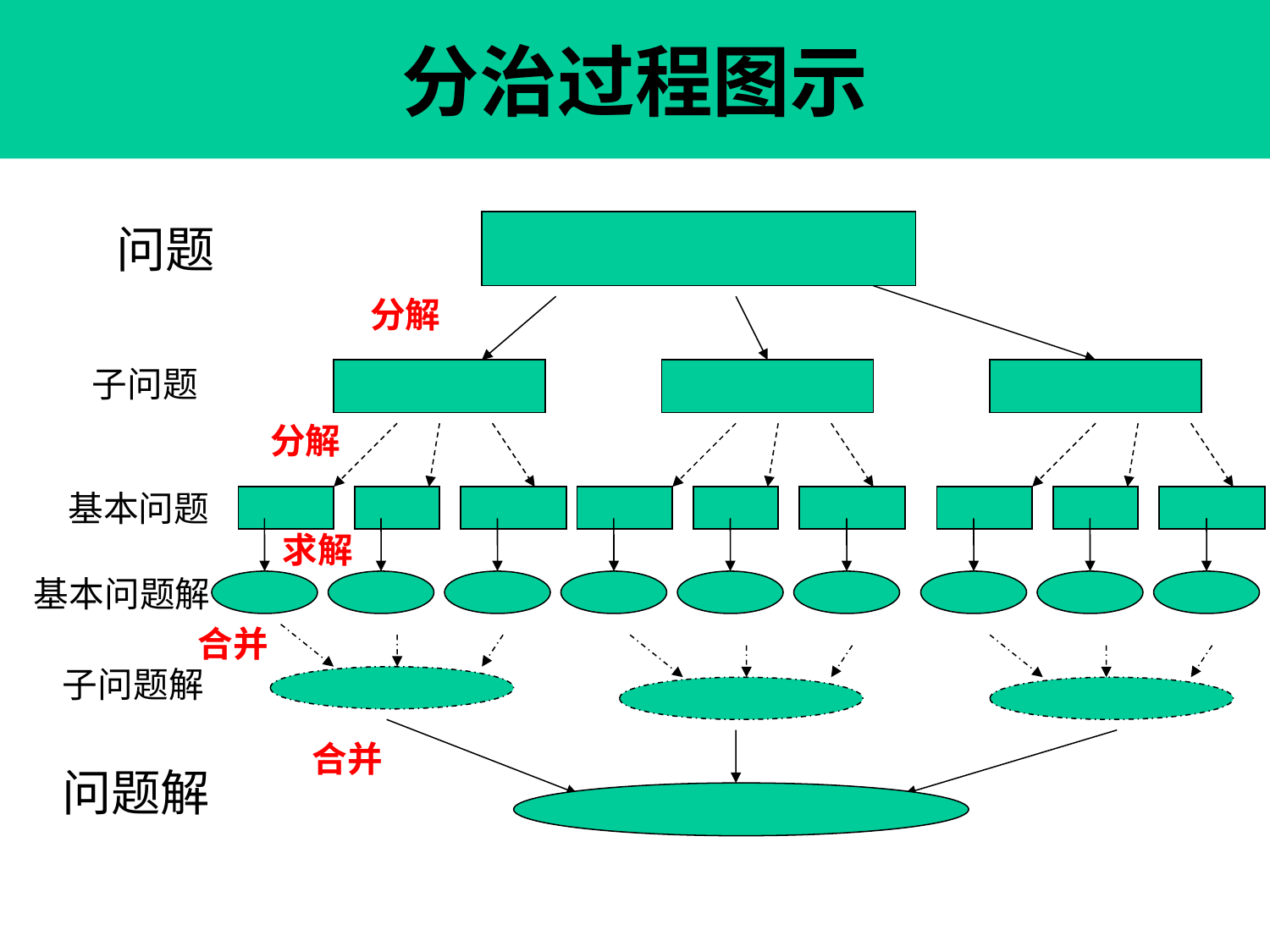

# 分治过程图示
问题

分解
子问题
分解

基本问题

求解
基本问题解
合并

子问题解

合并
问题解